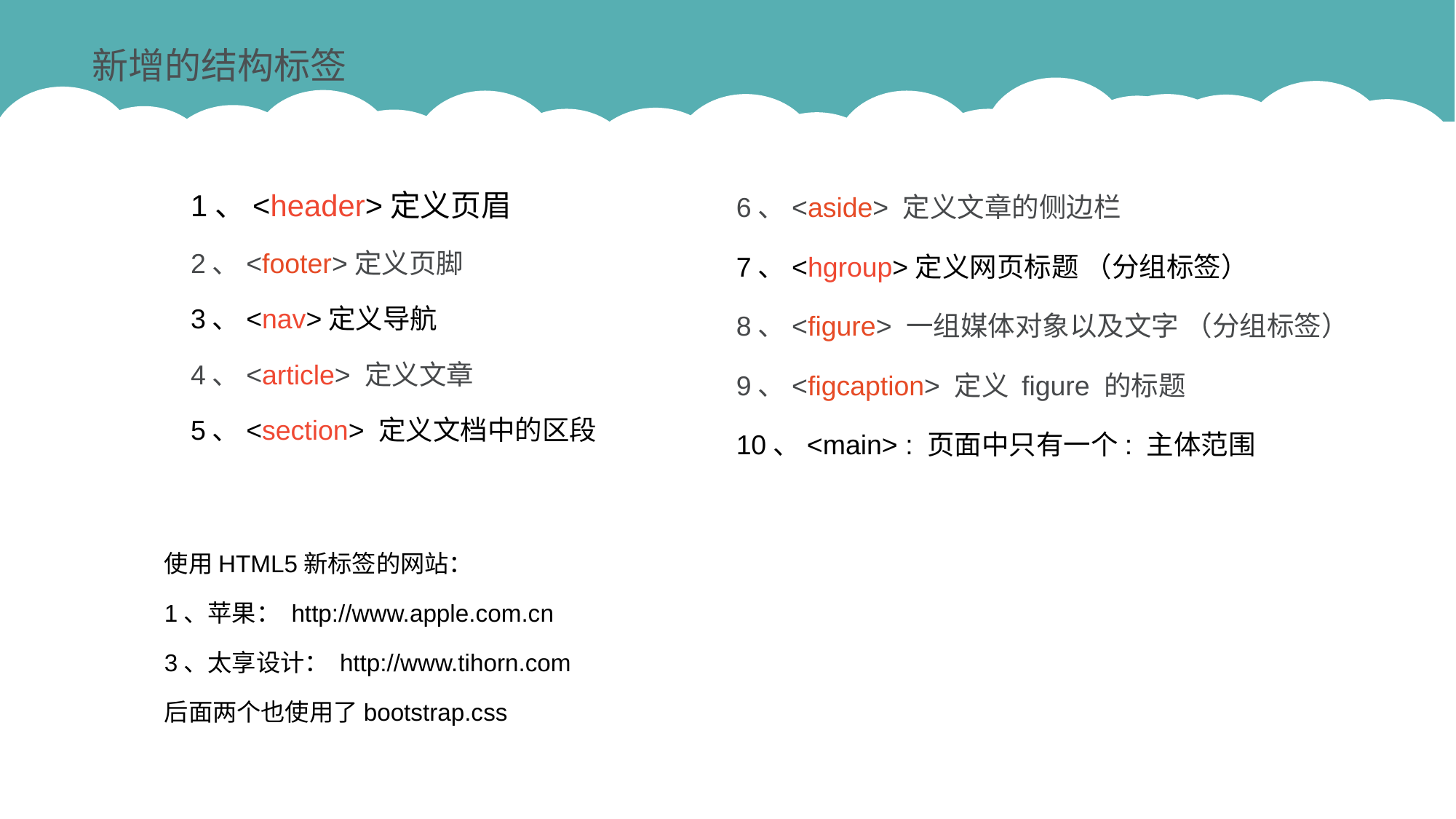

新增的结构标签
1、<header>定义页眉
2、<footer>定义页脚
3、<nav>定义导航
4、<article> 定义文章
5、<section> 定义文档中的区段

6、<aside> 定义文章的侧边栏
7、<hgroup>定义网页标题 （分组标签）
8、<figure> 一组媒体对象以及文字 （分组标签）
9、<figcaption> 定义 figure 的标题
10、<main> : 页面中只有一个: 主体范围

使用HTML5新标签的网站：
1、苹果： http://www.apple.com.cn
3、太享设计： http://www.tihorn.com
后面两个也使用了bootstrap.css